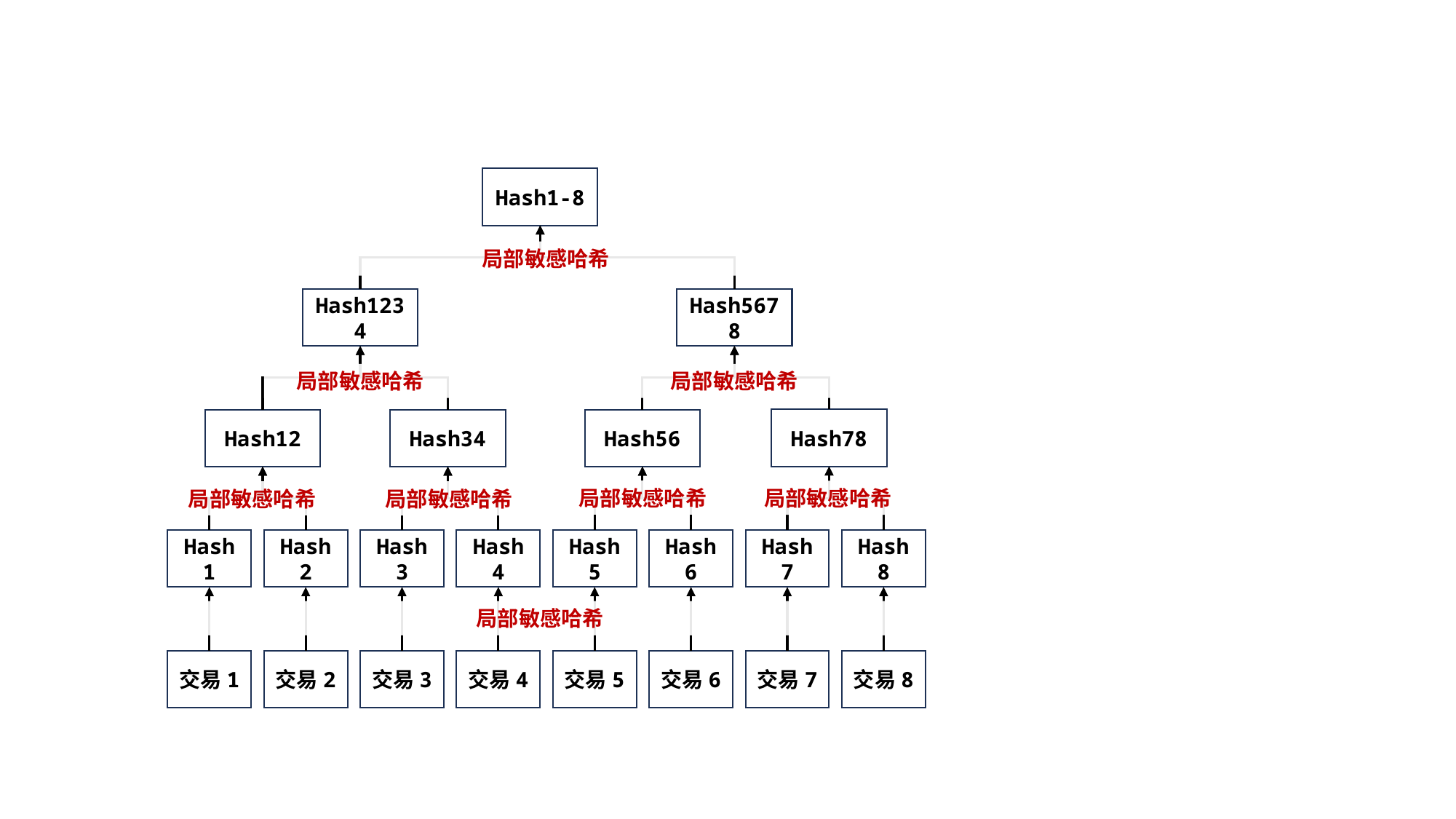

Hash1-8
局部敏感哈希
Hash1234
Hash5678
局部敏感哈希
局部敏感哈希
Hash78
Hash12
Hash34
Hash56
局部敏感哈希
局部敏感哈希
局部敏感哈希
局部敏感哈希
Hash1
Hash2
Hash3
Hash4
Hash5
Hash6
Hash7
Hash8
局部敏感哈希
交易1
交易2
交易3
交易4
交易5
交易6
交易7
交易8